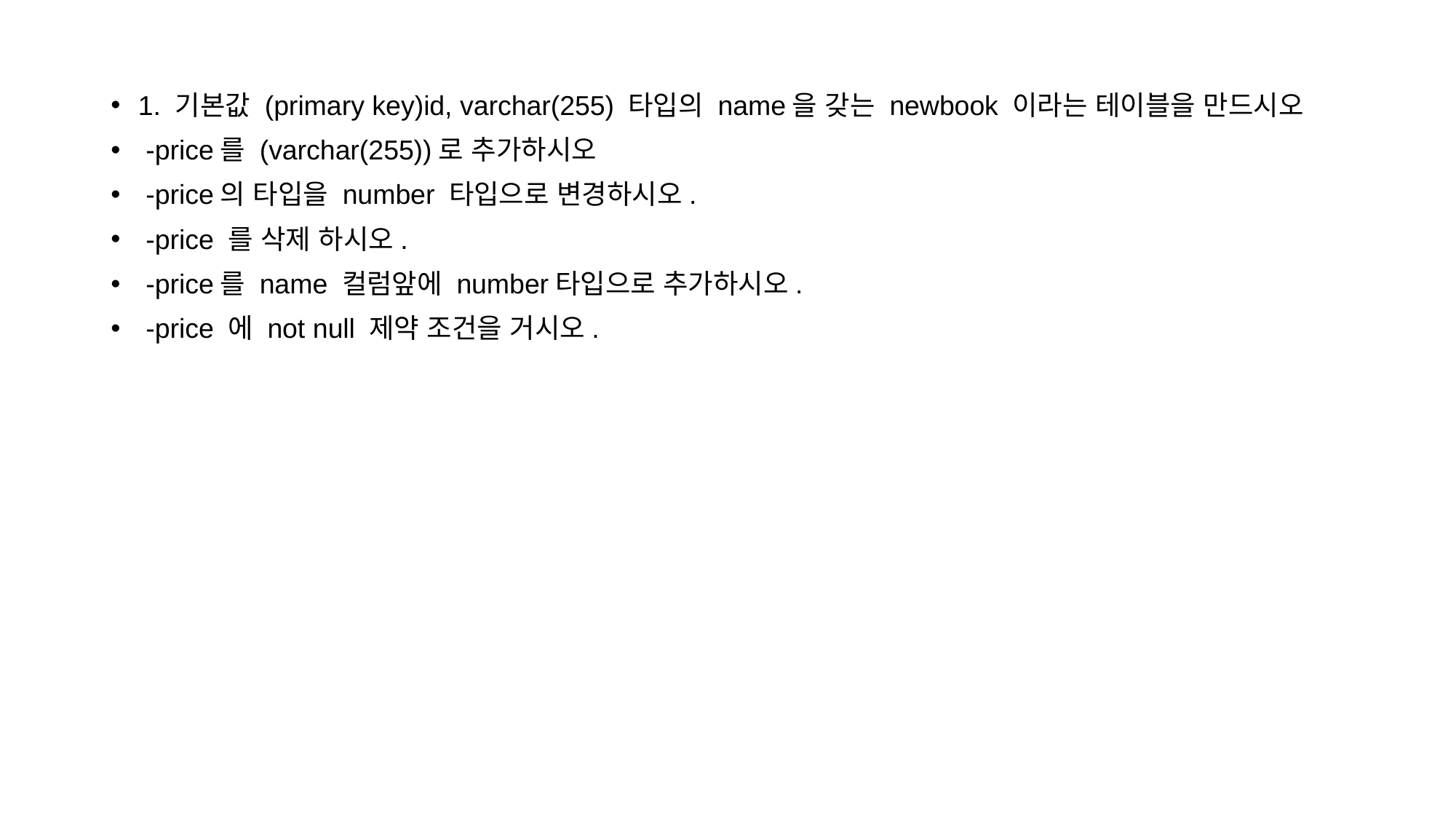

1. 기본값 (primary key)id, varchar(255) 타입의 name을 갖는 newbook 이라는 테이블을 만드시오
 -price를 (varchar(255))로 추가하시오
 -price의 타입을 number 타입으로 변경하시오.
 -price 를 삭제 하시오.
 -price를 name 컬럼앞에 number타입으로 추가하시오.
 -price 에 not null 제약 조건을 거시오.